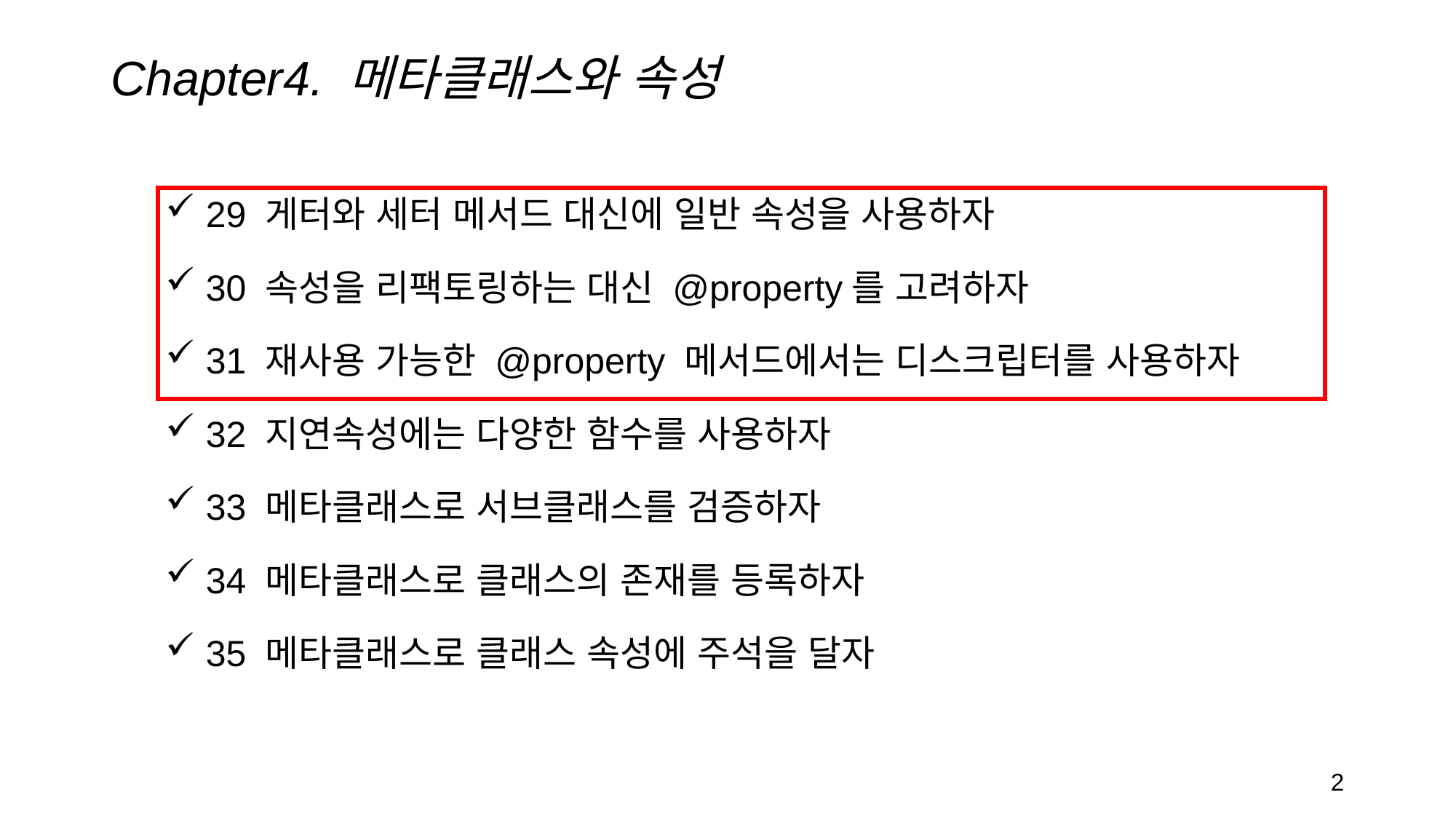

# Chapter4. 메타클래스와 속성

 29 게터와 세터 메서드 대신에 일반 속성을 사용하자
 30 속성을 리팩토링하는 대신 @property를 고려하자
 31 재사용 가능한 @property 메서드에서는 디스크립터를 사용하자
 32 지연속성에는 다양한 함수를 사용하자
 33 메타클래스로 서브클래스를 검증하자
 34 메타클래스로 클래스의 존재를 등록하자
 35 메타클래스로 클래스 속성에 주석을 달자

2